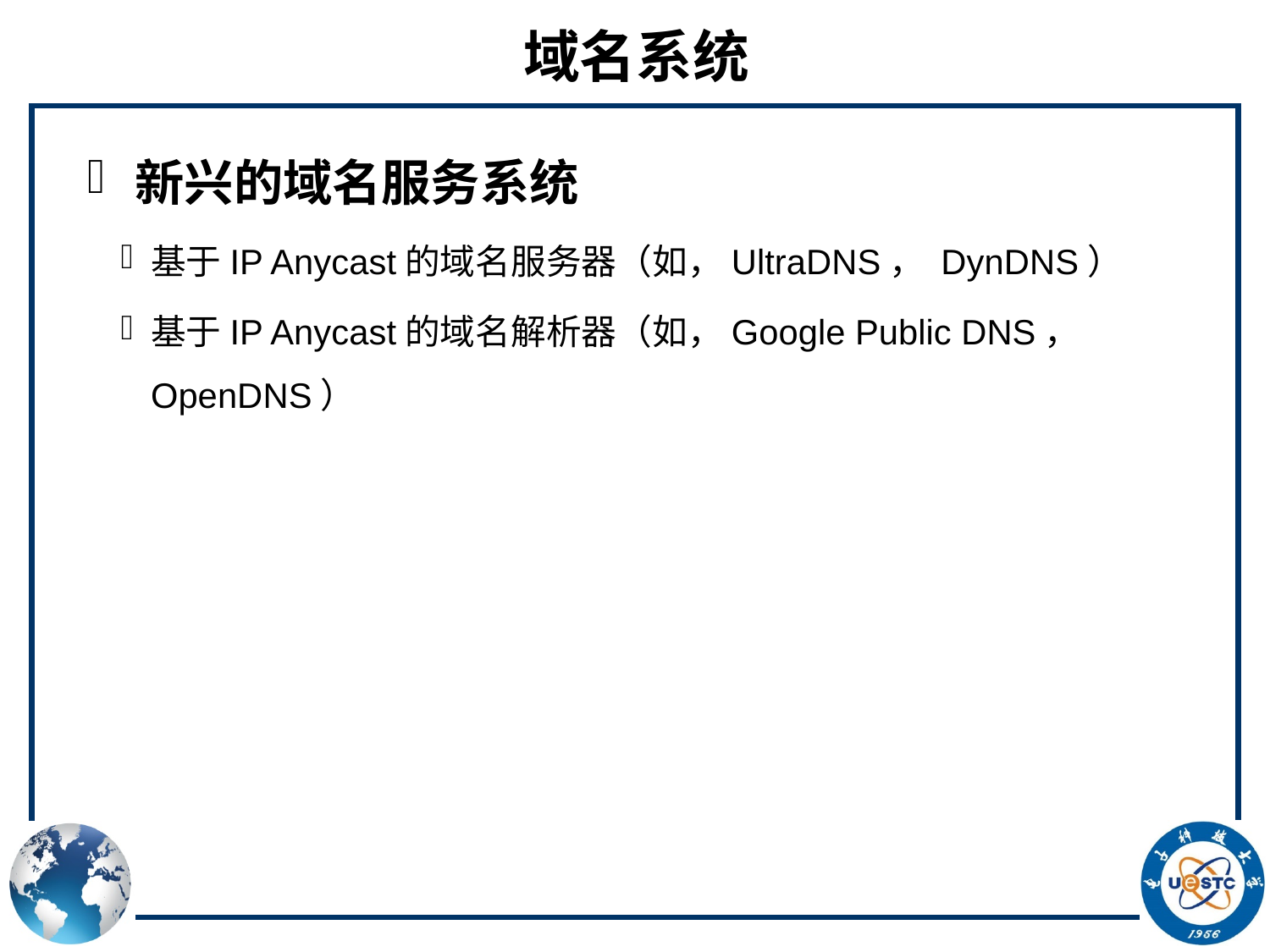

# 域名系统
新兴的域名服务系统
基于IP Anycast的域名服务器（如，UltraDNS， DynDNS）
基于IP Anycast的域名解析器（如，Google Public DNS， OpenDNS）